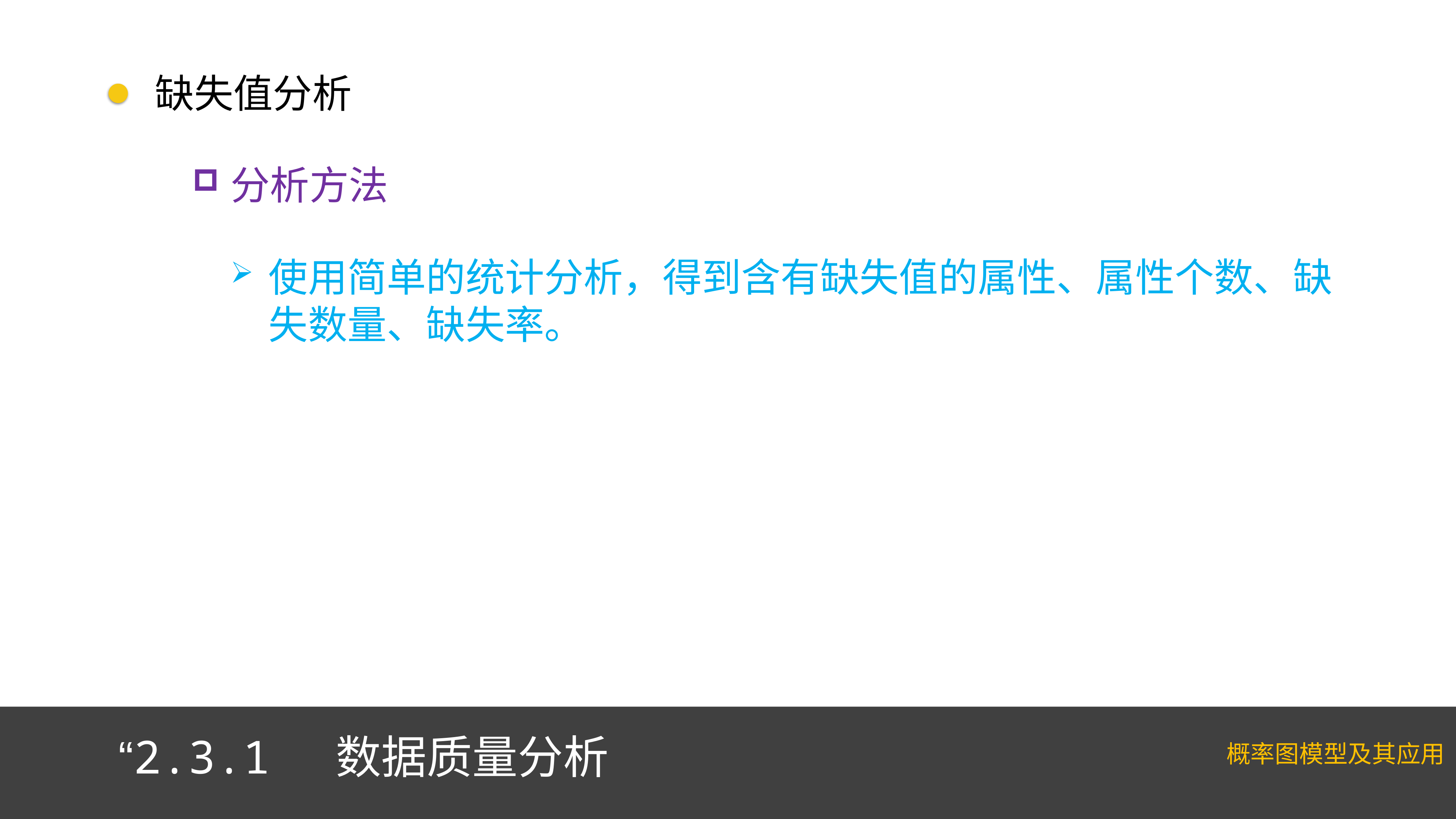

缺失值分析
分析方法
使用简单的统计分析，得到含有缺失值的属性、属性个数、缺失数量、缺失率。

“2.3.1  数据质量分析